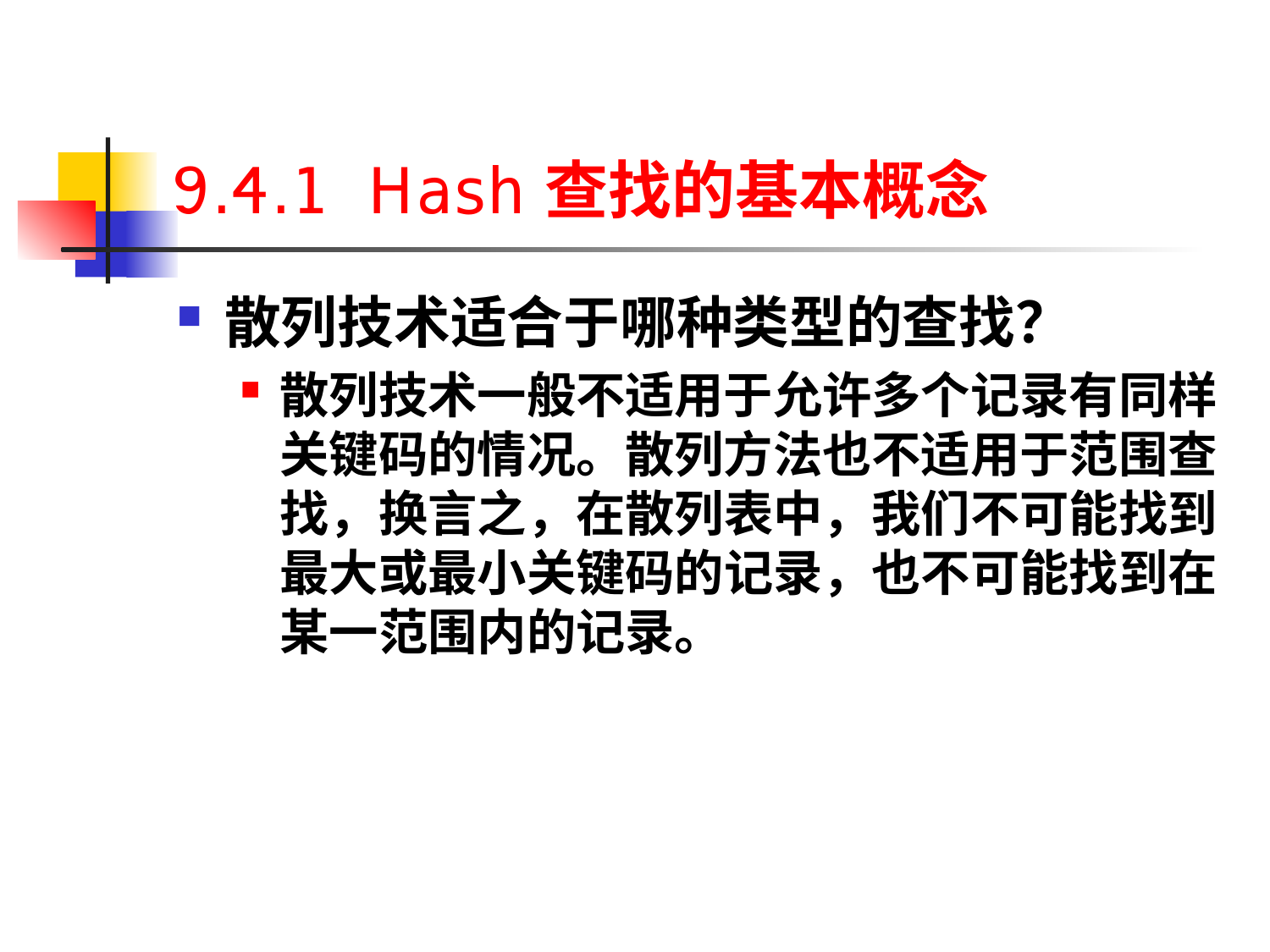

# 9.4.1  Hash查找的基本概念
散列技术适合于哪种类型的查找？
散列技术一般不适用于允许多个记录有同样关键码的情况。散列方法也不适用于范围查找，换言之，在散列表中，我们不可能找到最大或最小关键码的记录，也不可能找到在某一范围内的记录。